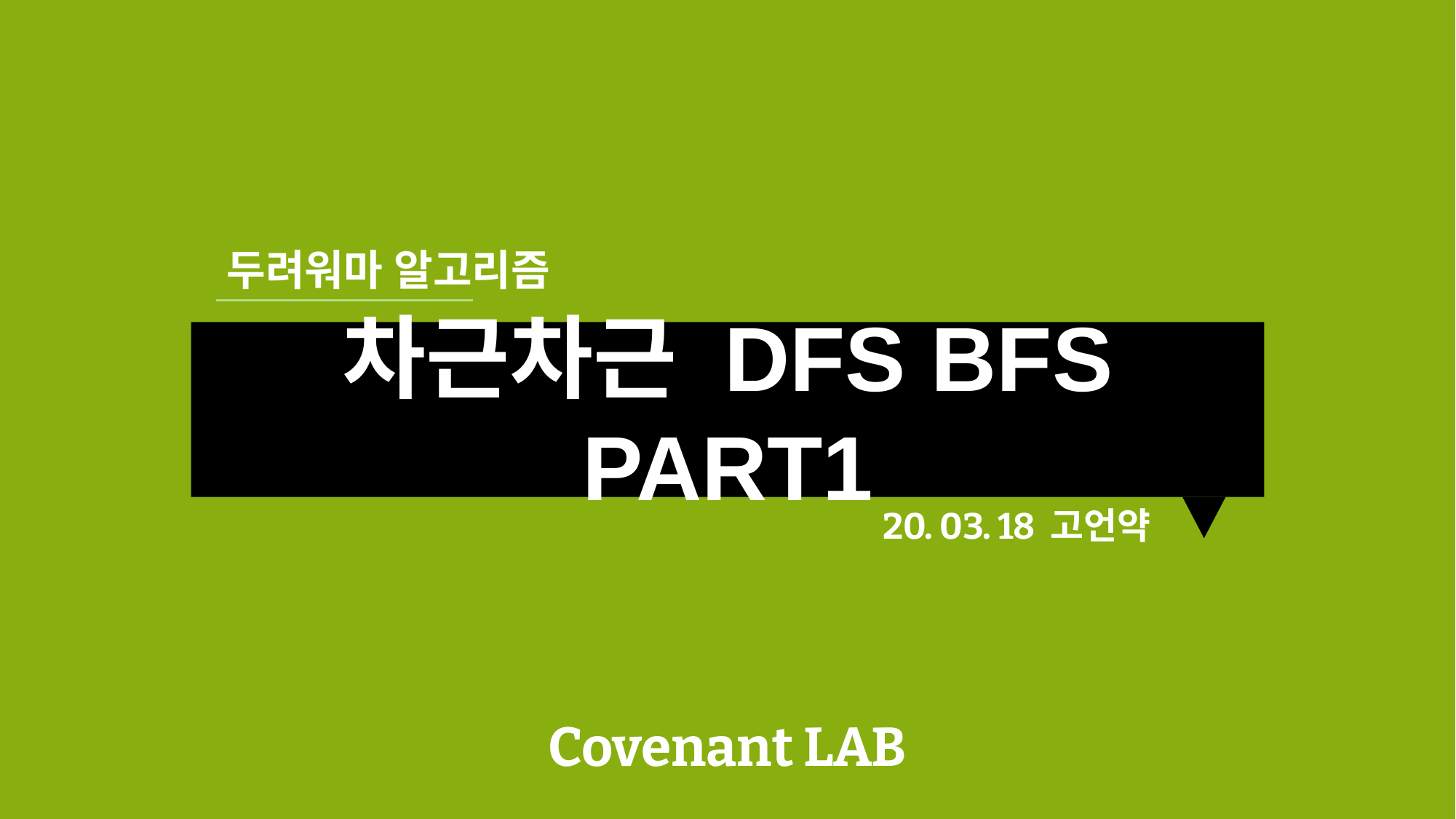

두려워마 알고리즘

차근차근 DFS BFS PART1
20. 03. 18 고언약

Covenant LAB